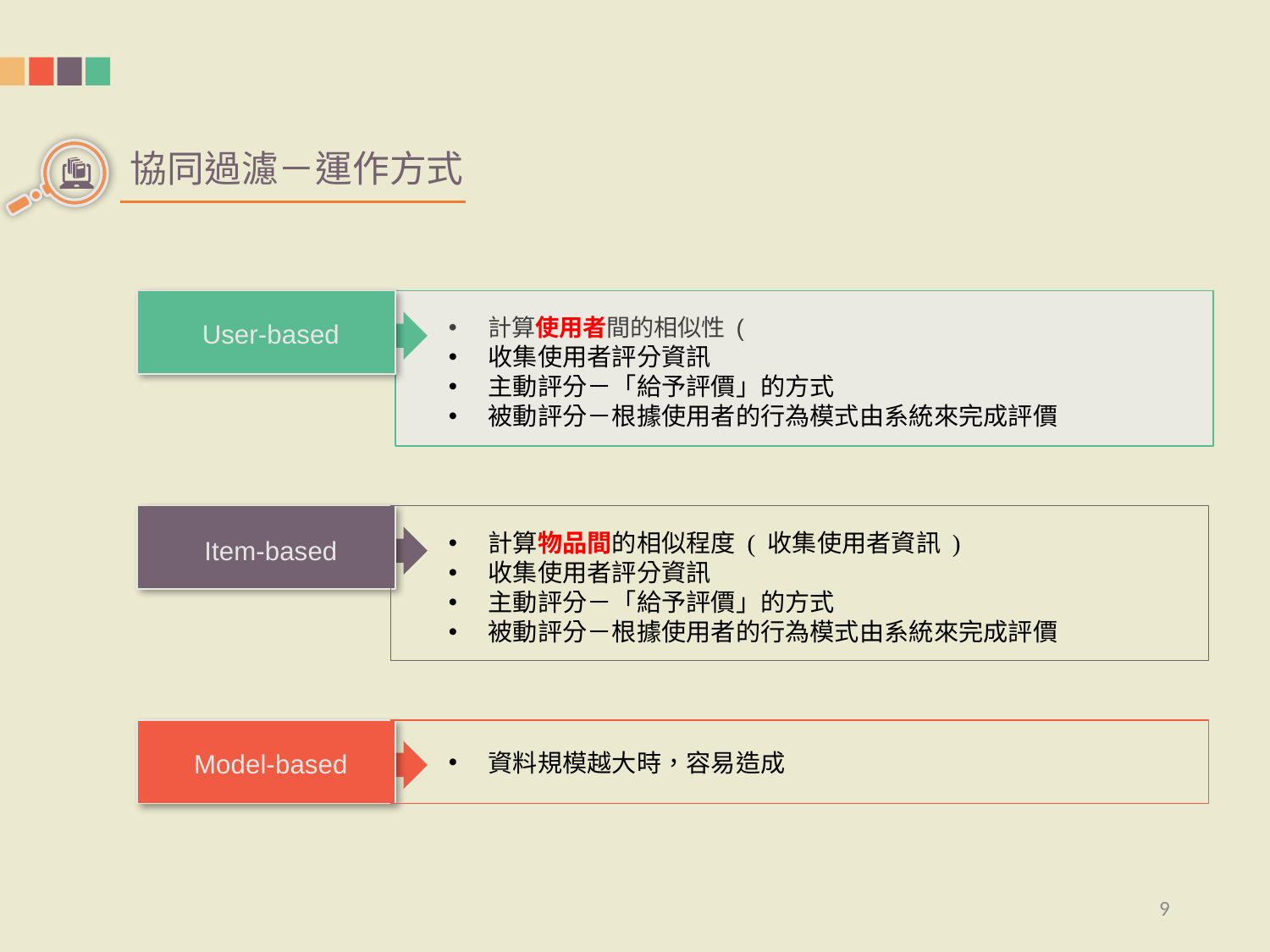

協同過濾－運作方式

計算使用者間的相似性 (
收集使用者評分資訊
主動評分－「給予評價」的方式
被動評分－根據使用者的行為模式由系統來完成評價

User-based

Item-based

計算物品間的相似程度 ( 收集使用者資訊 )
收集使用者評分資訊
主動評分－「給予評價」的方式
被動評分－根據使用者的行為模式由系統來完成評價

Model-based

資料規模越大時，容易造成
9